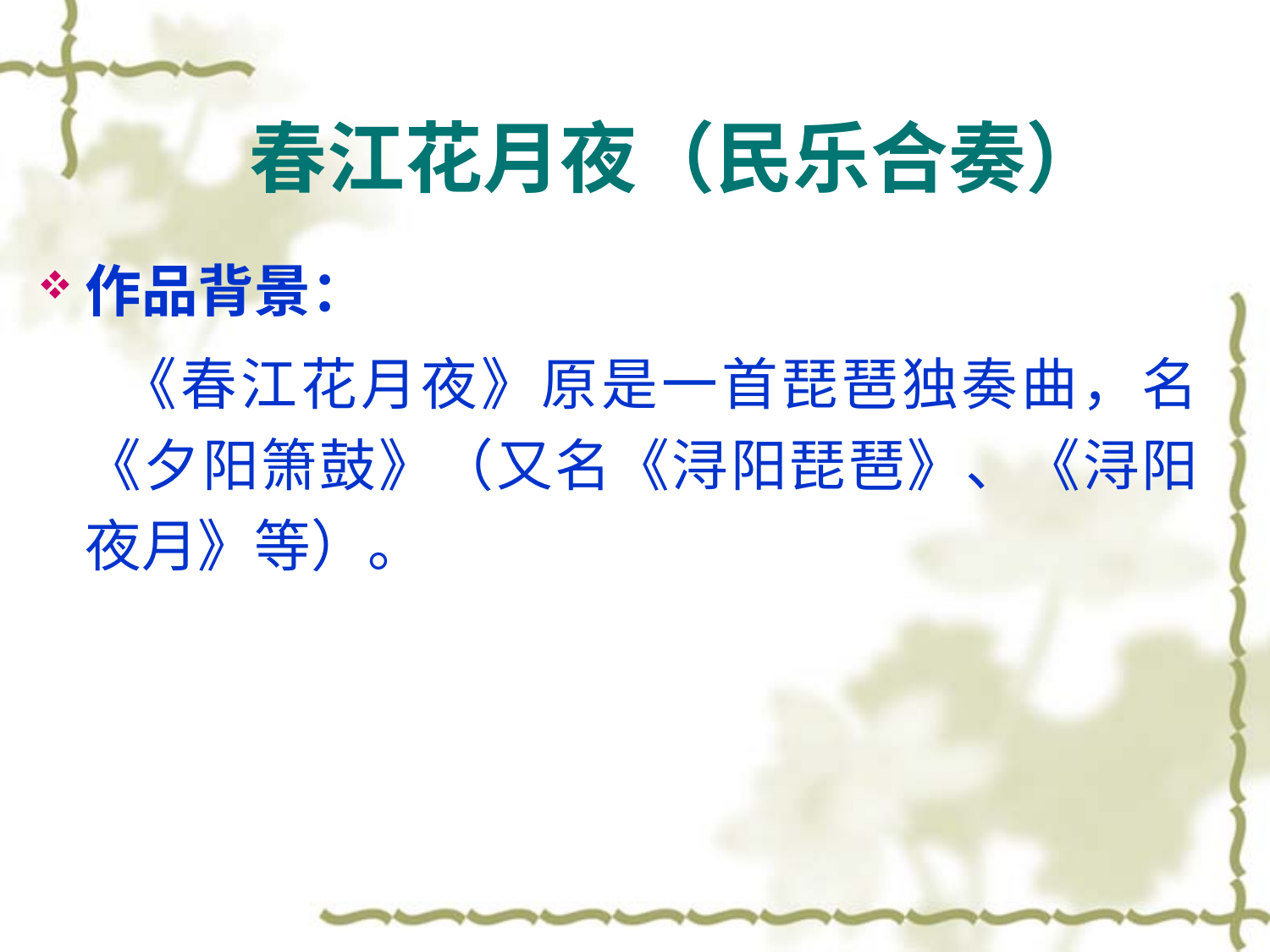

# 春江花月夜（民乐合奏）
作品背景：
    《春江花月夜》原是一首琵琶独奏曲，名《夕阳箫鼓》（又名《浔阳琵琶》、《浔阳夜月》等）。